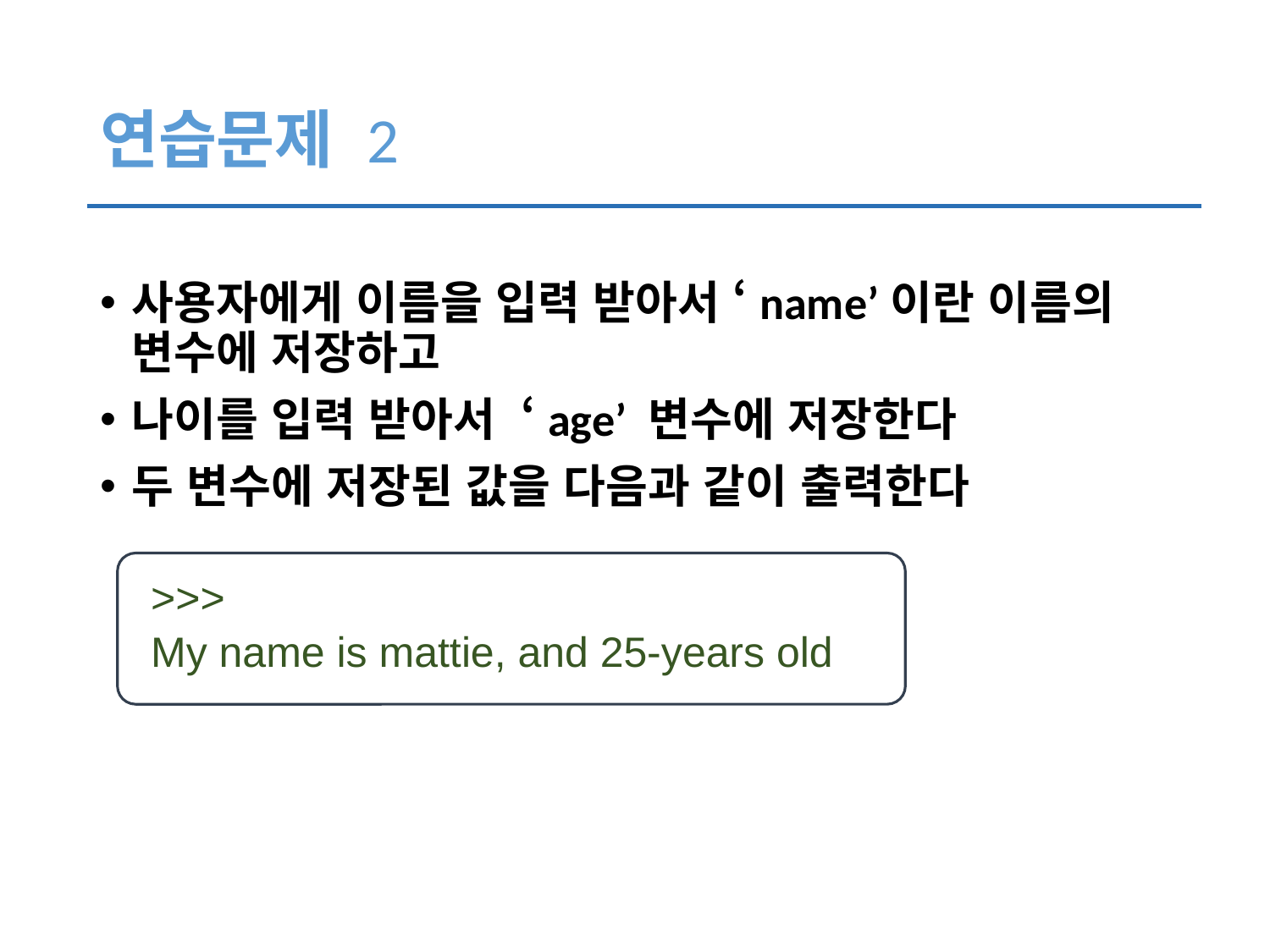

# 연습문제 2
사용자에게 이름을 입력 받아서 ‘name’이란 이름의 변수에 저장하고
나이를 입력 받아서  ‘age’ 변수에 저장한다
두 변수에 저장된 값을 다음과 같이 출력한다

>>>
My name is mattie, and 25-years old